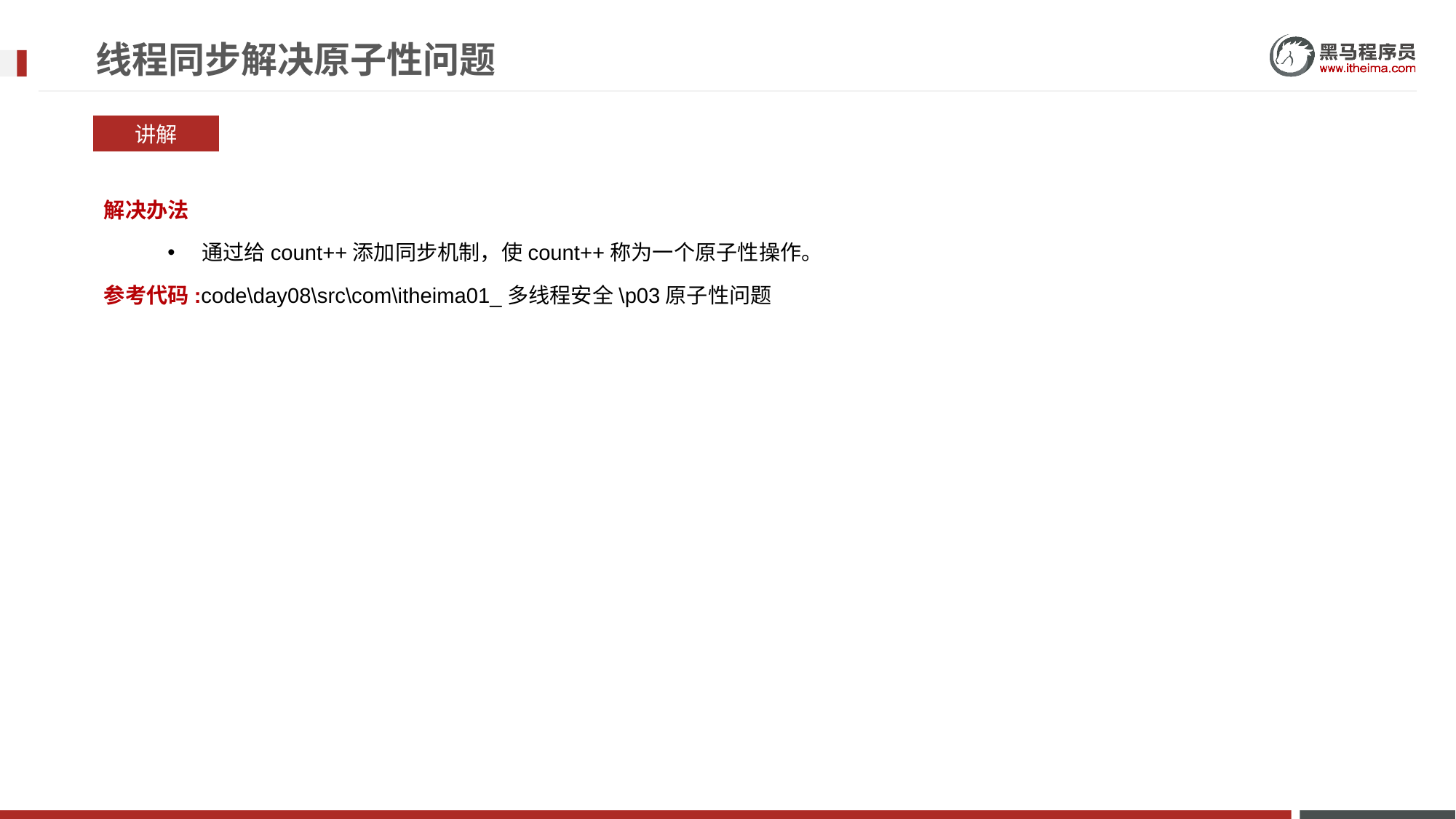

# 线程同步解决原子性问题
讲解
解决办法
通过给count++添加同步机制，使count++称为一个原子性操作。
参考代码:code\day08\src\com\itheima01_多线程安全\p03原子性问题